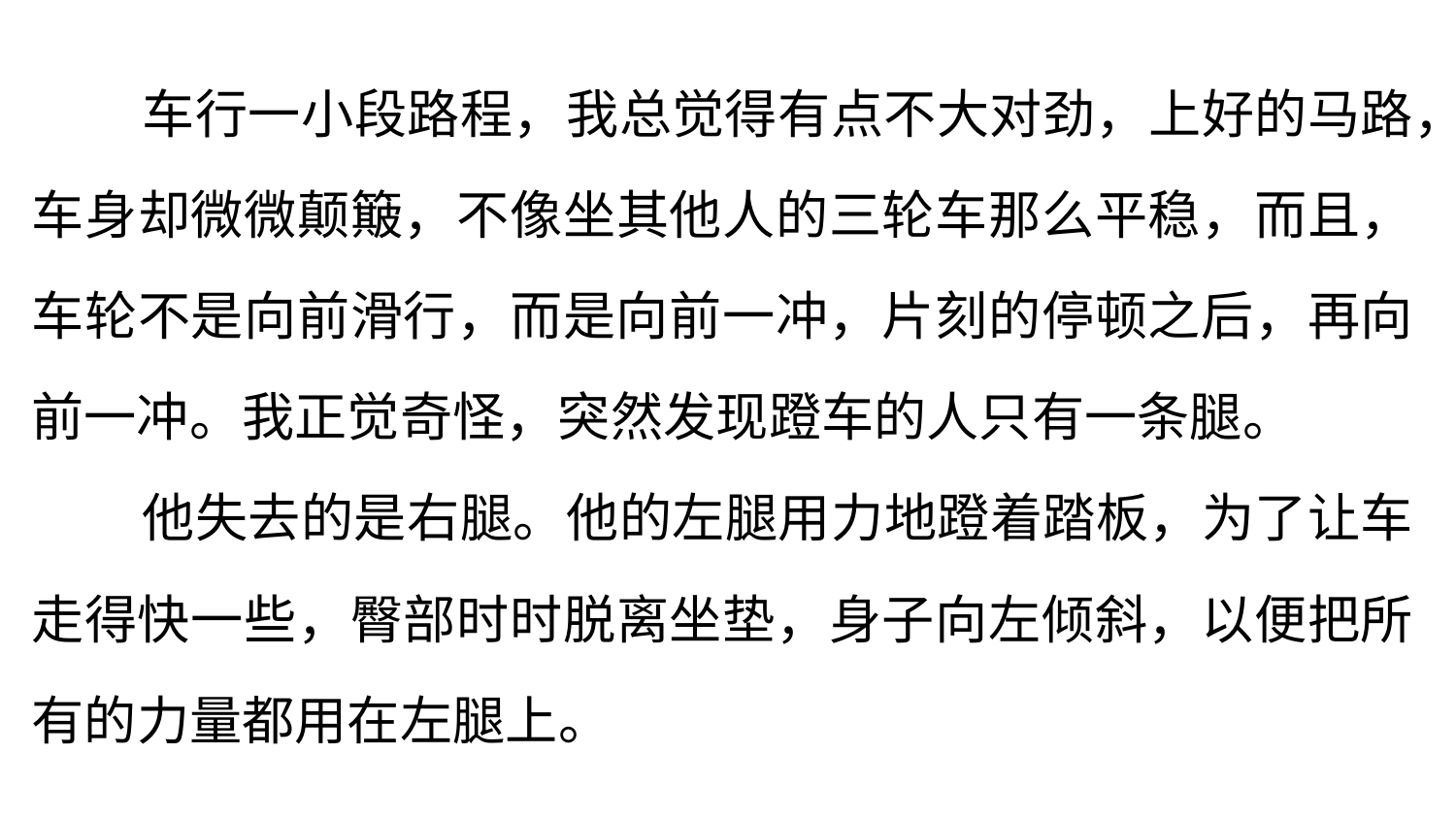

车行一小段路程，我总觉得有点不大对劲，上好的马路，车身却微微颠簸，不像坐其他人的三轮车那么平稳，而且，车轮不是向前滑行，而是向前一冲，片刻的停顿之后，再向前一冲。我正觉奇怪，突然发现蹬车的人只有一条腿。
        他失去的是右腿。他的左腿用力地蹬着踏板，为了让车走得快一些，臀部时时脱离坐垫，身子向左倾斜，以便把所有的力量都用在左腿上。